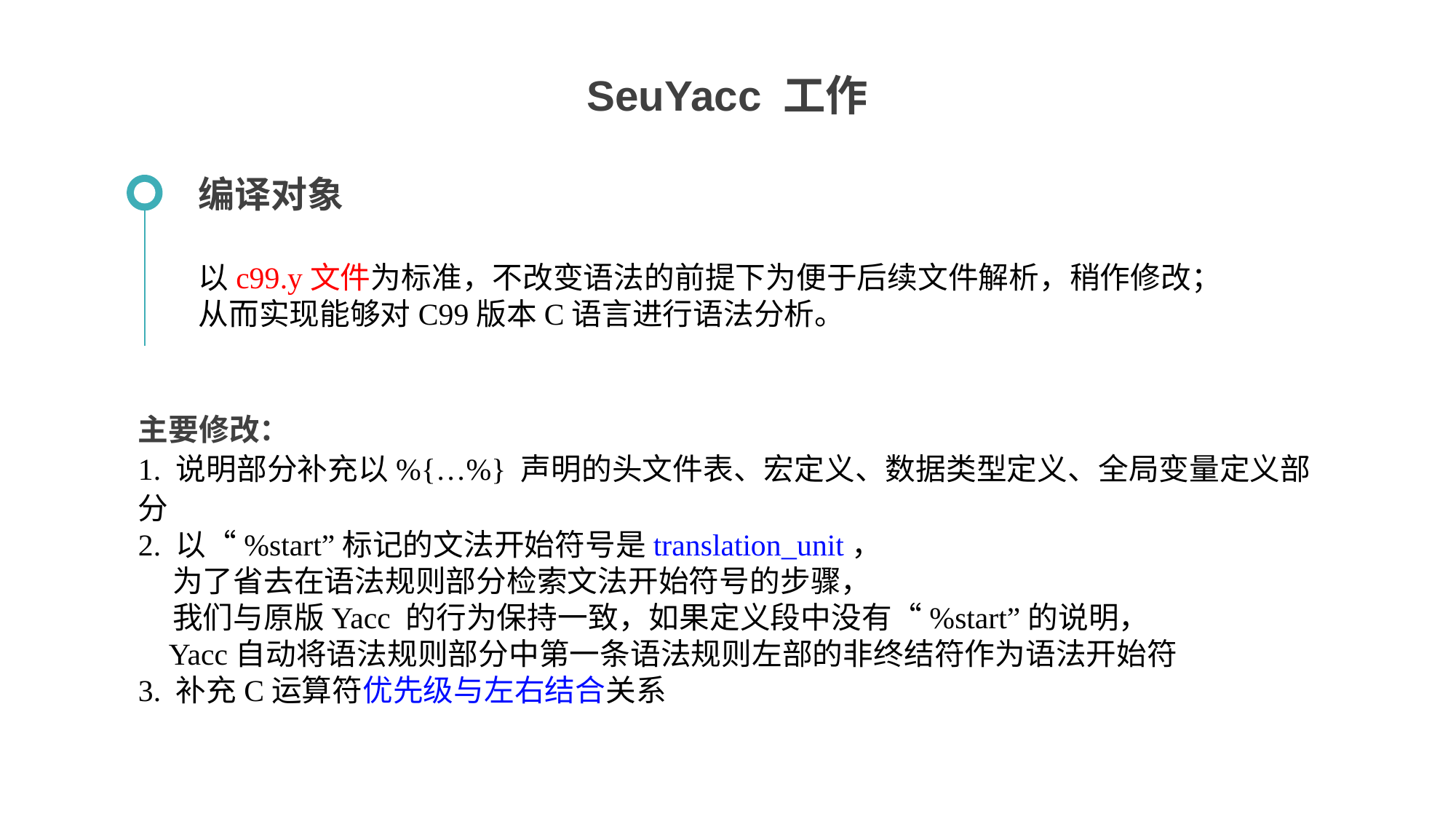

SeuYacc 工作
编译对象

以c99.y文件为标准，不改变语法的前提下为便于后续文件解析，稍作修改；
从而实现能够对C99版本C语言进行语法分析。
主要修改：
1. 说明部分补充以%{…%} 声明的头文件表、宏定义、数据类型定义、全局变量定义部分
2. 以“%start”标记的文法开始符号是translation_unit，
    为了省去在语法规则部分检索文法开始符号的步骤，
    我们与原版Yacc 的行为保持一致，如果定义段中没有“%start”的说明，
    Yacc自动将语法规则部分中第一条语法规则左部的非终结符作为语法开始符
3. 补充C运算符优先级与左右结合关系